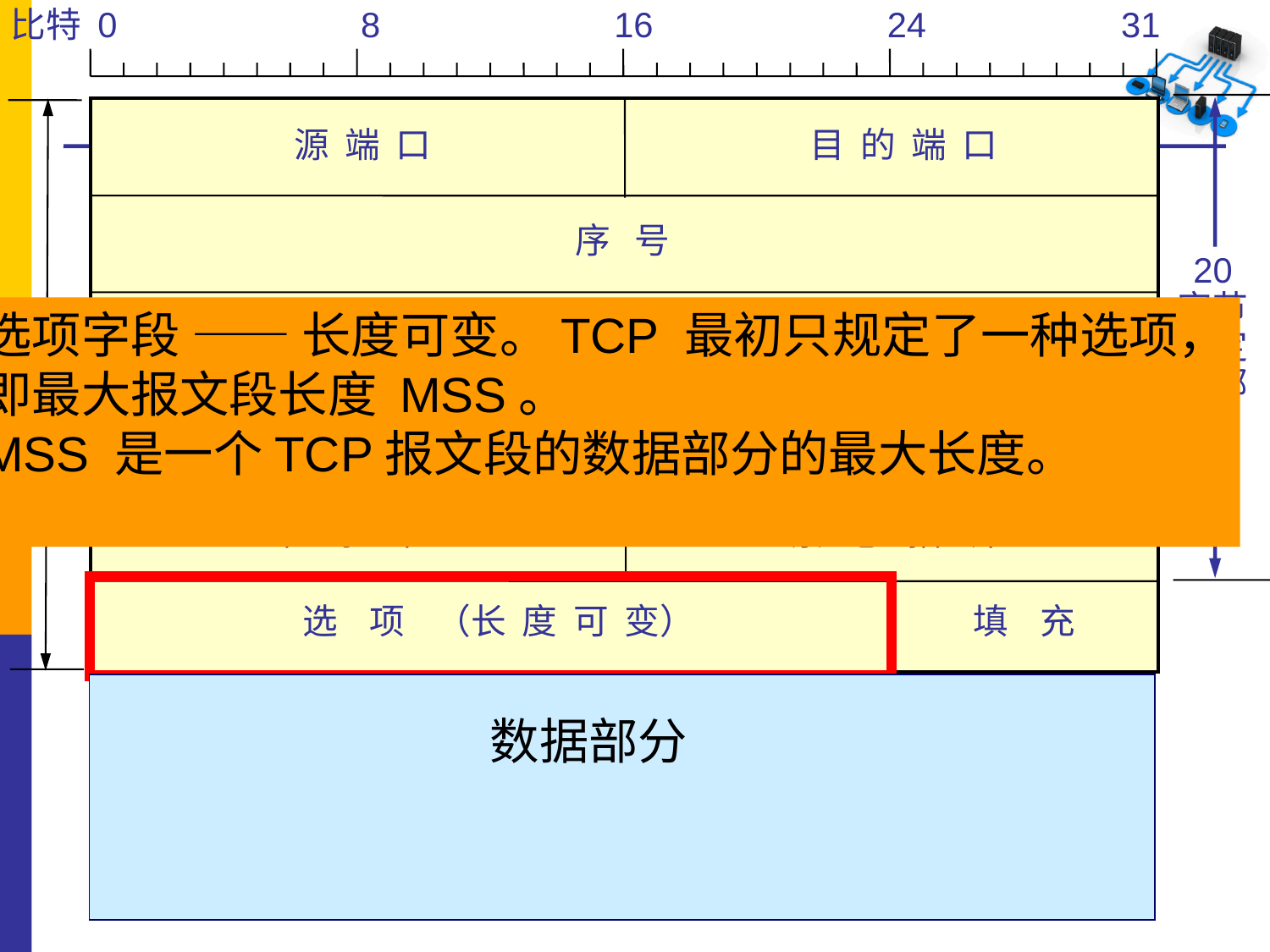

比特 0                         8                        16                        24                    31

源  端  口
目  的  端  口

序   号
20
字节
固定
首部

选项字段 —— 长度可变。TCP 最初只规定了一种选项，即最大报文段长度 MSS。
MSS 是一个TCP报文段的数据部分的最大长度。

确    认    号
TCP
首部
数据
偏移

U
R
G
A
C
K
P
S
H
R
S
T
S
Y
N
F
I
N
窗   口
保   留

检   验   和
紧   急   指   针

选    项    （长  度  可  变）
填    充

数据部分